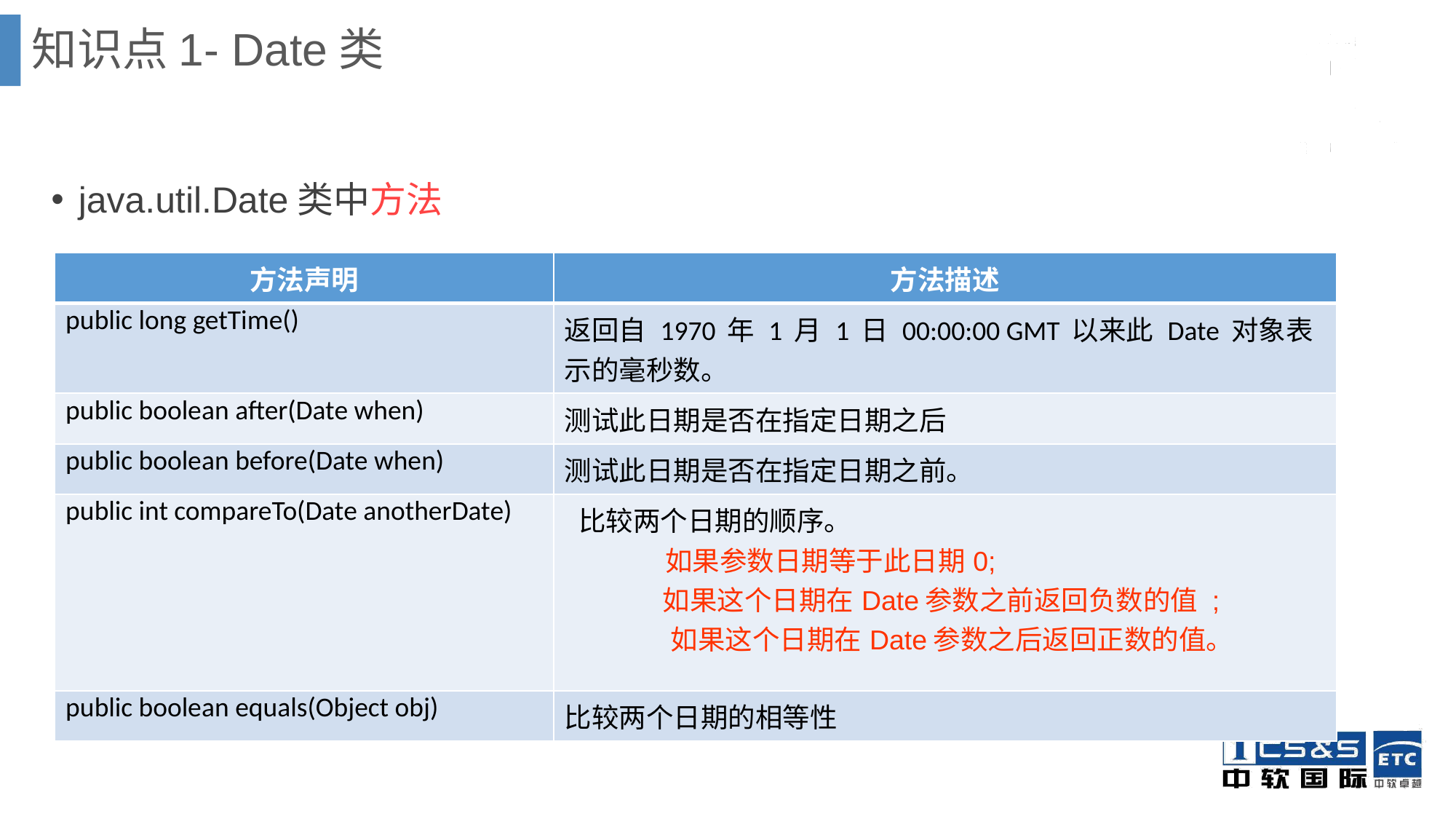

# 知识点1- Date类
java.util.Date类中方法
| 方法声明 | 方法描述 |
| --- | --- |
| public long getTime() | 返回自 1970 年 1 月 1 日 00:00:00 GMT 以来此 Date 对象表示的毫秒数。 |
| public boolean after(Date when) | 测试此日期是否在指定日期之后 |
| public boolean before(Date when) | 测试此日期是否在指定日期之前。 |
| public int compareTo(Date anotherDate) | 比较两个日期的顺序。 如果参数日期等于此日期0; 如果这个日期在Date参数之前返回负数的值 ; 如果这个日期在Date参数之后返回正数的值。 |
| public boolean equals(Object obj) | 比较两个日期的相等性 |